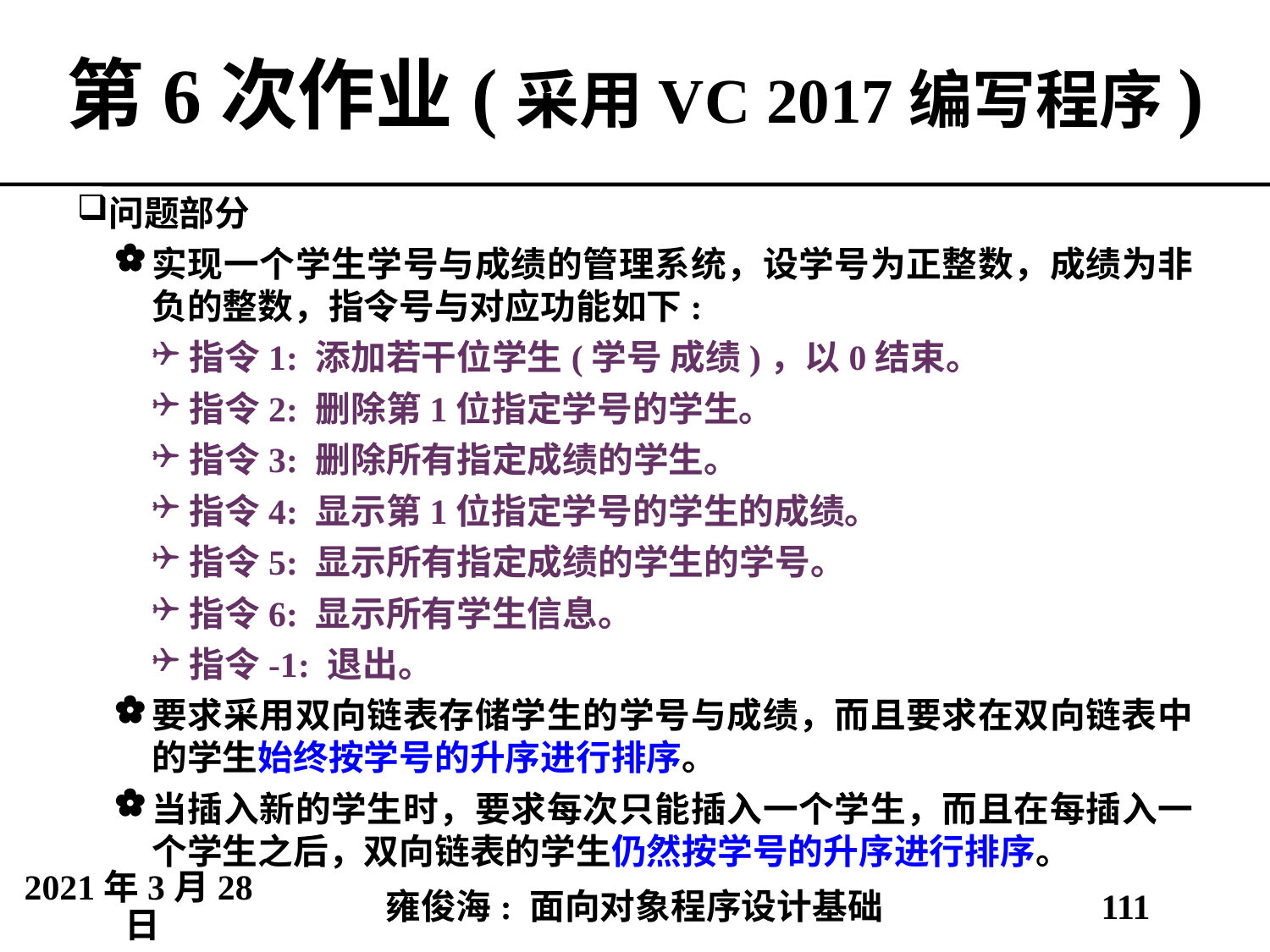

# 第6次作业(采用VC 2017编写程序)

问题部分
实现一个学生学号与成绩的管理系统，设学号为正整数，成绩为非负的整数，指令号与对应功能如下:
指令1: 添加若干位学生(学号 成绩)，以0结束。
指令2: 删除第1位指定学号的学生。
指令3: 删除所有指定成绩的学生。
指令4: 显示第1位指定学号的学生的成绩。
指令5: 显示所有指定成绩的学生的学号。
指令6: 显示所有学生信息。
指令-1: 退出。
要求采用双向链表存储学生的学号与成绩，而且要求在双向链表中的学生始终按学号的升序进行排序。
当插入新的学生时，要求每次只能插入一个学生，而且在每插入一个学生之后，双向链表的学生仍然按学号的升序进行排序。
2021年3月28日
雍俊海: 面向对象程序设计基础
111